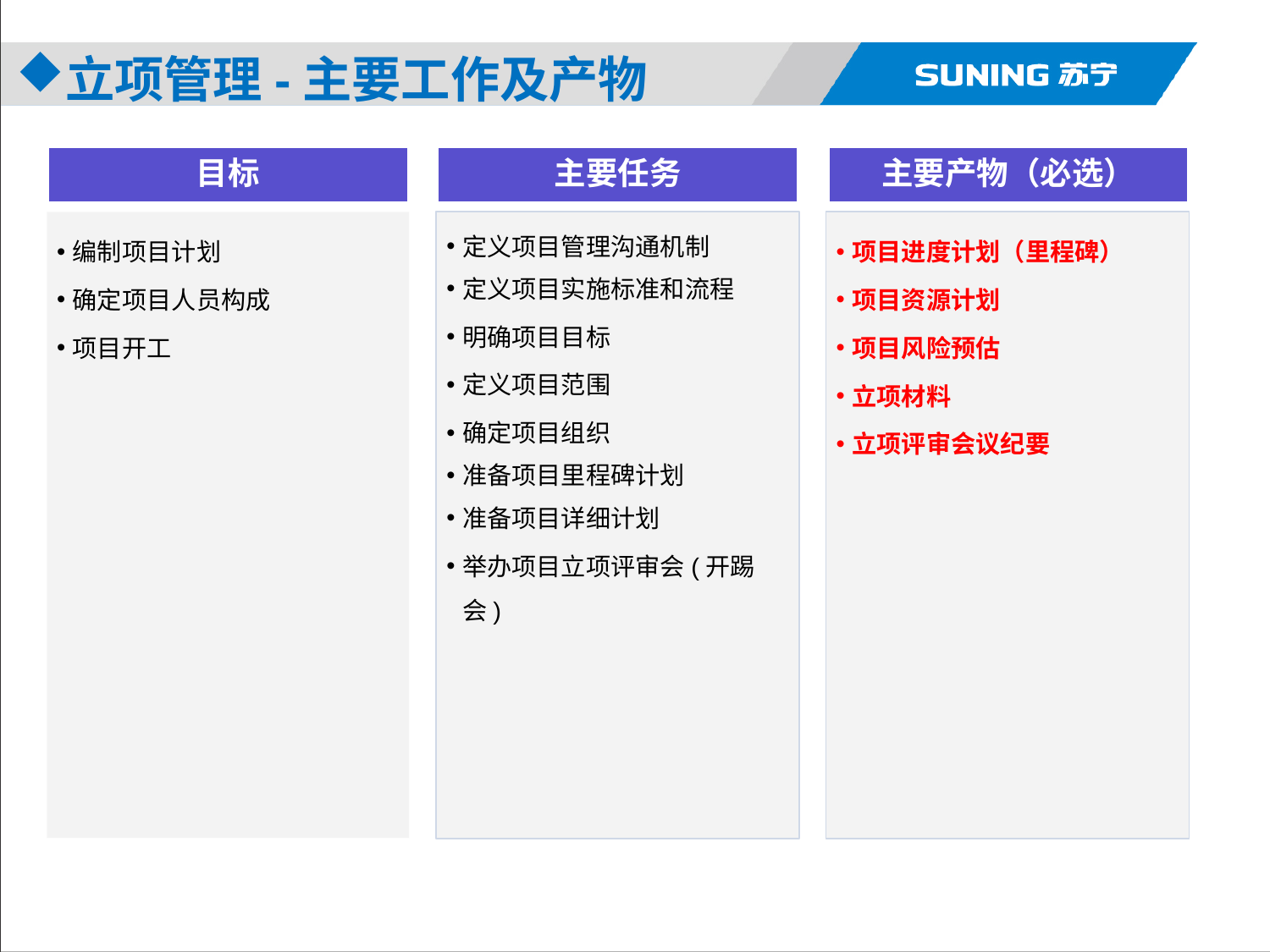

立项管理-主要工作及产物

目标

编制项目计划
确定项目人员构成
项目开工

主要任务

定义项目管理沟通机制
定义项目实施标准和流程
明确项目目标
定义项目范围
确定项目组织
准备项目里程碑计划
准备项目详细计划
举办项目立项评审会(开踢会)

主要产物（必选）

项目进度计划（里程碑）
项目资源计划
项目风险预估
立项材料
立项评审会议纪要